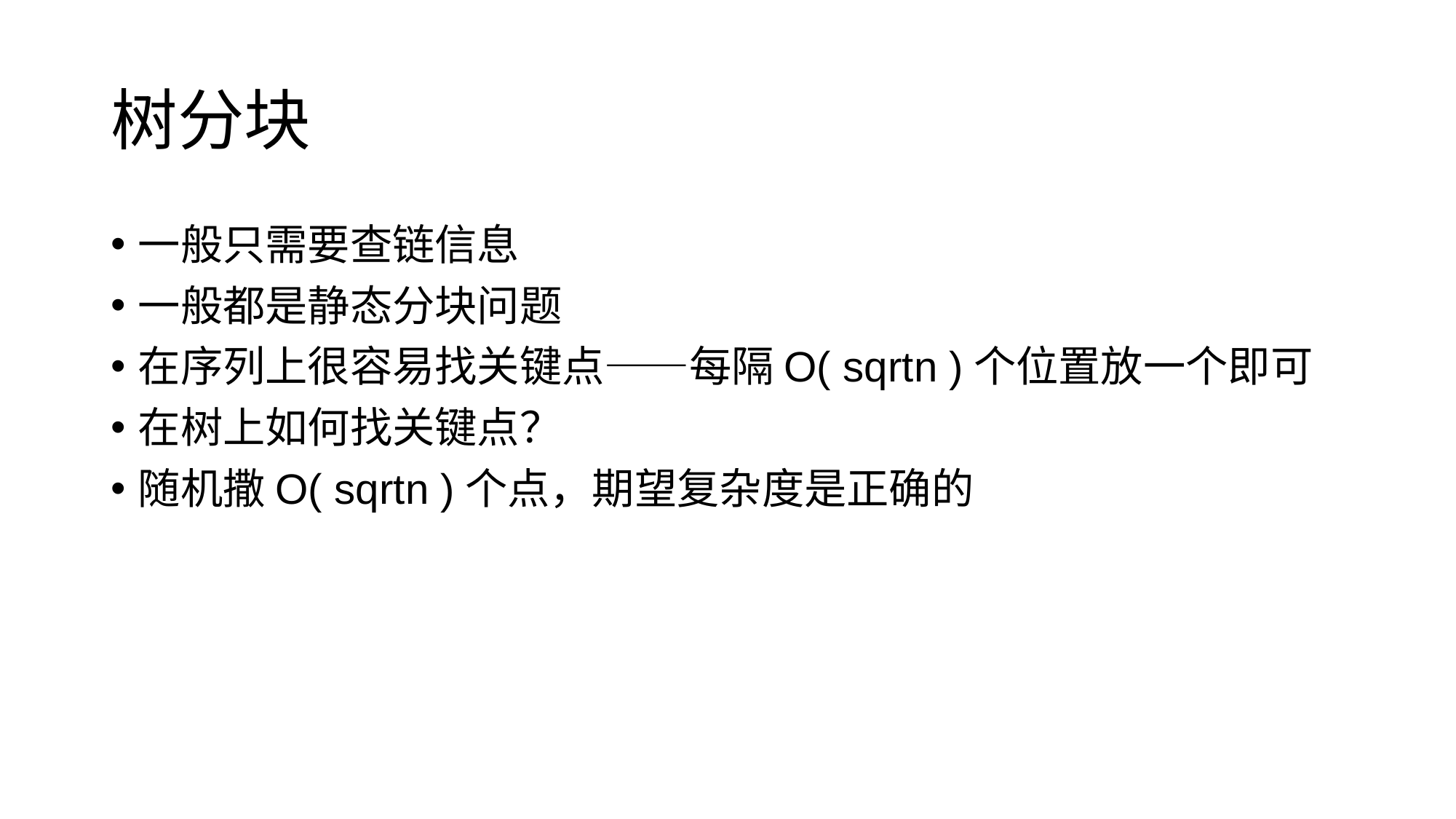

# 树分块
一般只需要查链信息
一般都是静态分块问题
在序列上很容易找关键点——每隔O( sqrtn )个位置放一个即可
在树上如何找关键点？
随机撒O( sqrtn )个点，期望复杂度是正确的